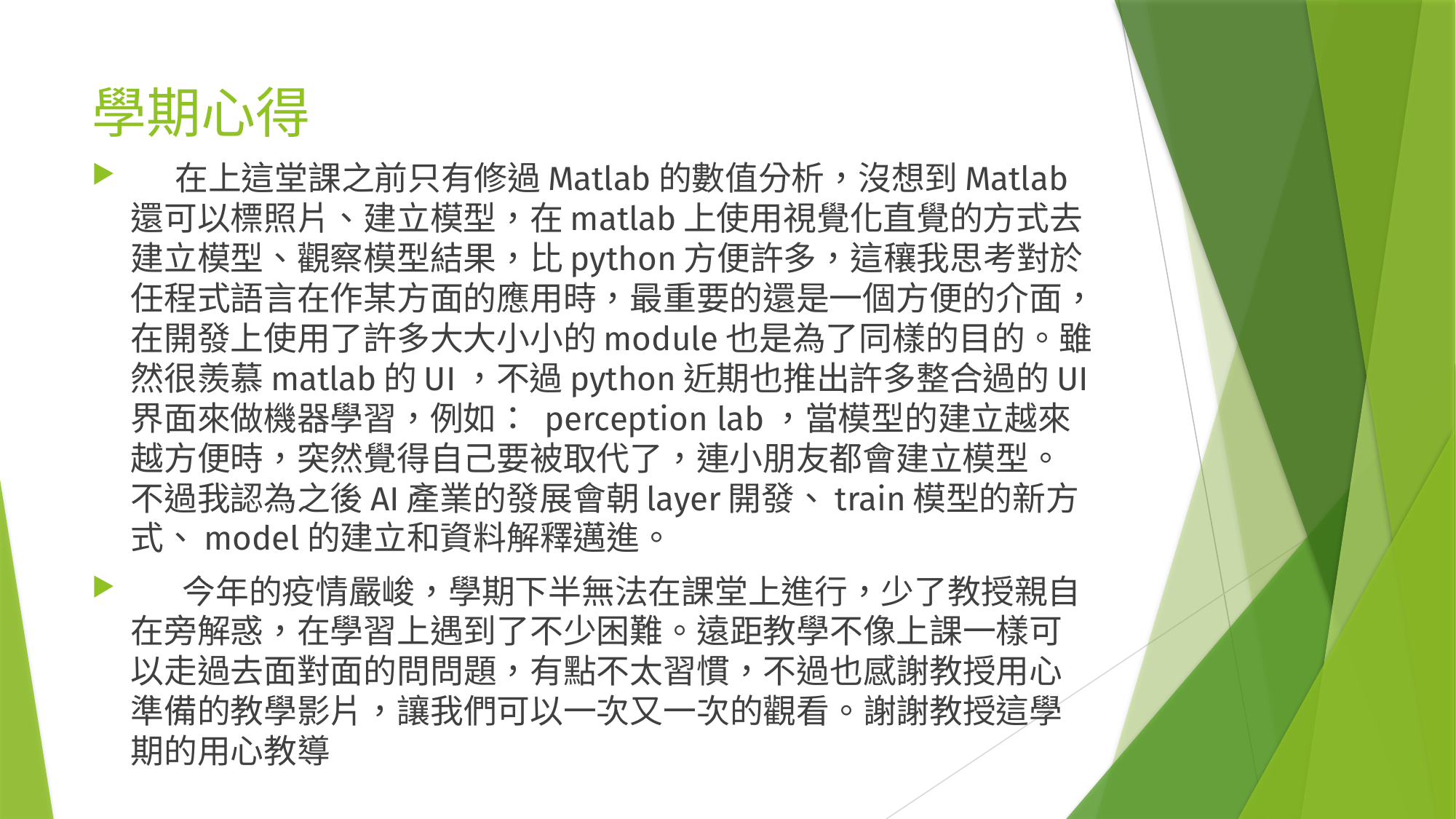

# 學期心得
     在上這堂課之前只有修過Matlab的數值分析，沒想到Matlab還可以標照片、建立模型，在matlab上使用視覺化直覺的方式去建立模型、觀察模型結果，比python方便許多，這穰我思考對於任程式語言在作某方面的應用時，最重要的還是一個方便的介面，在開發上使用了許多大大小小的module也是為了同樣的目的。雖然很羨慕matlab的UI，不過python近期也推出許多整合過的UI界面來做機器學習，例如： perception lab，當模型的建立越來越方便時，突然覺得自己要被取代了，連小朋友都會建立模型。不過我認為之後AI產業的發展會朝layer開發、train模型的新方式、model的建立和資料解釋邁進。
      今年的疫情嚴峻，學期下半無法在課堂上進行，少了教授親自在旁解惑，在學習上遇到了不少困難。遠距教學不像上課一樣可以走過去面對面的問問題，有點不太習慣，不過也感謝教授用心準備的教學影片，讓我們可以一次又一次的觀看。謝謝教授這學期的用心教導